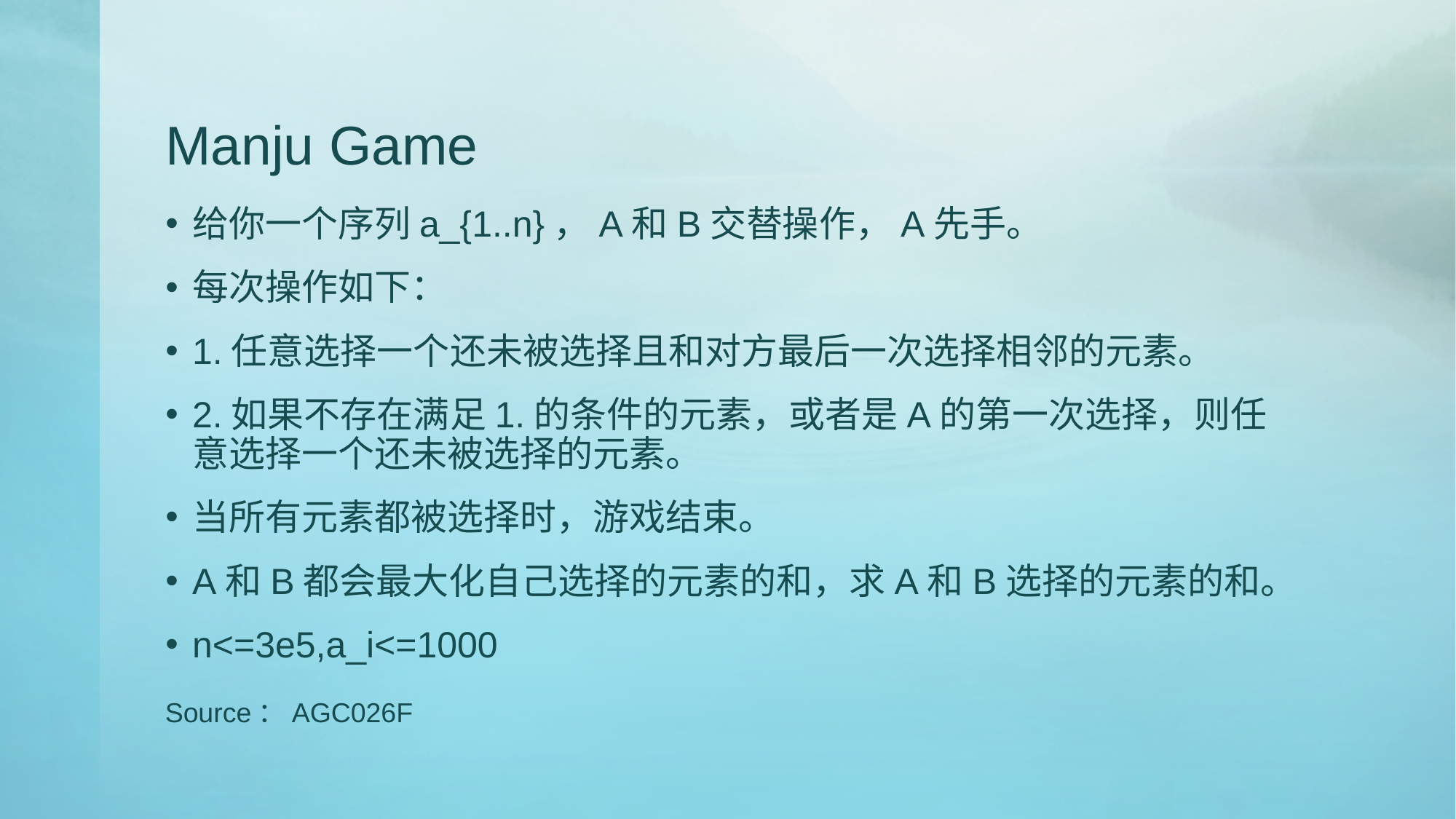

# Manju Game
给你一个序列a_{1..n}，A和B交替操作，A先手。
每次操作如下：
1.任意选择一个还未被选择且和对方最后一次选择相邻的元素。
2.如果不存在满足1.的条件的元素，或者是A的第一次选择，则任意选择一个还未被选择的元素。
当所有元素都被选择时，游戏结束。
A和B都会最大化自己选择的元素的和，求A和B选择的元素的和。
n<=3e5,a_i<=1000
Source：AGC026F